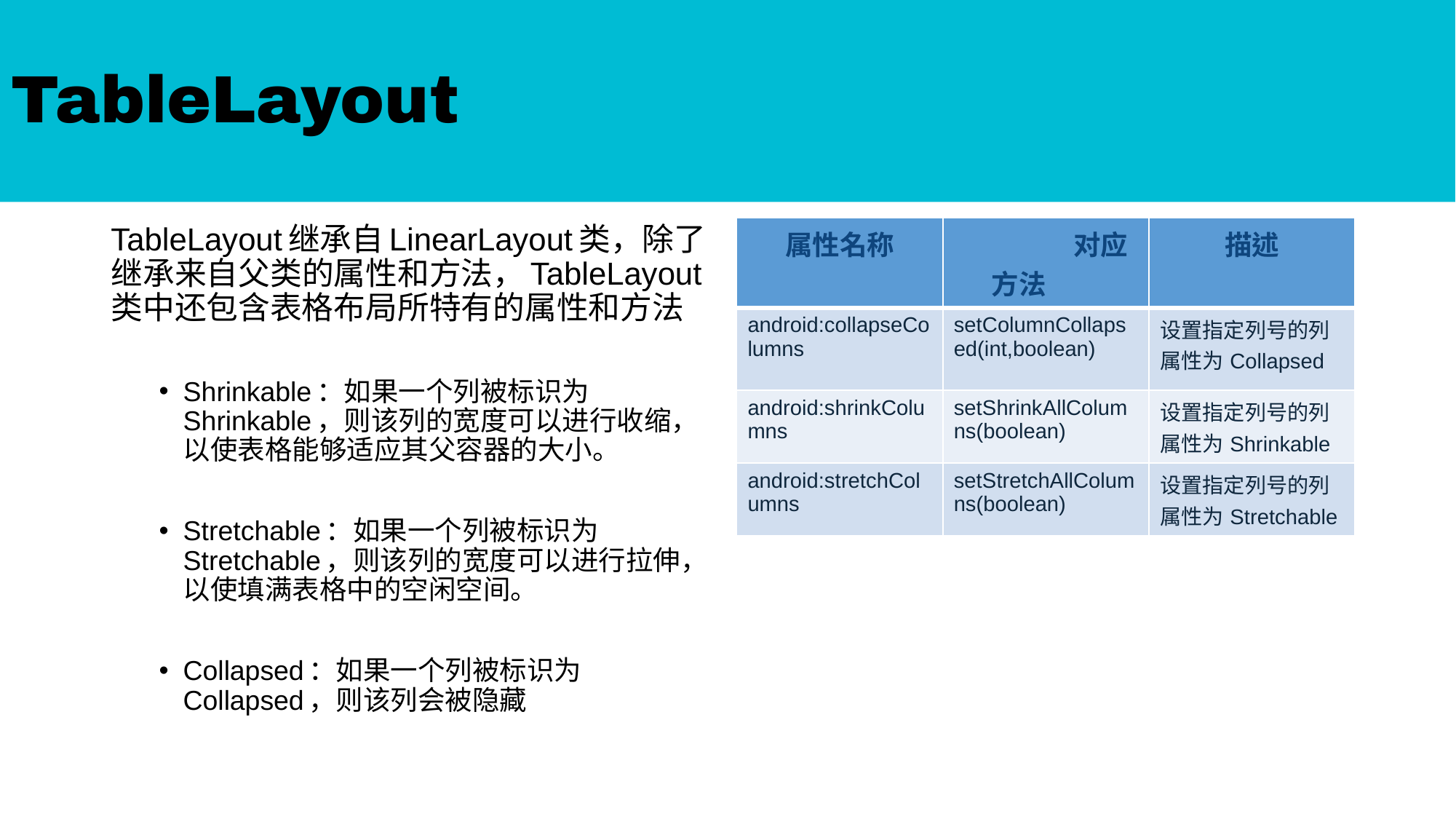

# TableLayout
TableLayout继承自LinearLayout类，除了继承来自父类的属性和方法，TableLayout类中还包含表格布局所特有的属性和方法

Shrinkable：如果一个列被标识为Shrinkable，则该列的宽度可以进行收缩，以使表格能够适应其父容器的大小。

Stretchable：如果一个列被标识为Stretchable，则该列的宽度可以进行拉伸，以使填满表格中的空闲空间。

Collapsed：如果一个列被标识为Collapsed，则该列会被隐藏

| 属性名称 | 对应方法 | 描述 |
| --- | --- | --- |
| android:collapseColumns | setColumnCollapsed(int,boolean) | 设置指定列号的列属性为Collapsed |
| android:shrinkColumns | setShrinkAllColumns(boolean) | 设置指定列号的列属性为Shrinkable |
| android:stretchColumns | setStretchAllColumns(boolean) | 设置指定列号的列属性为Stretchable |